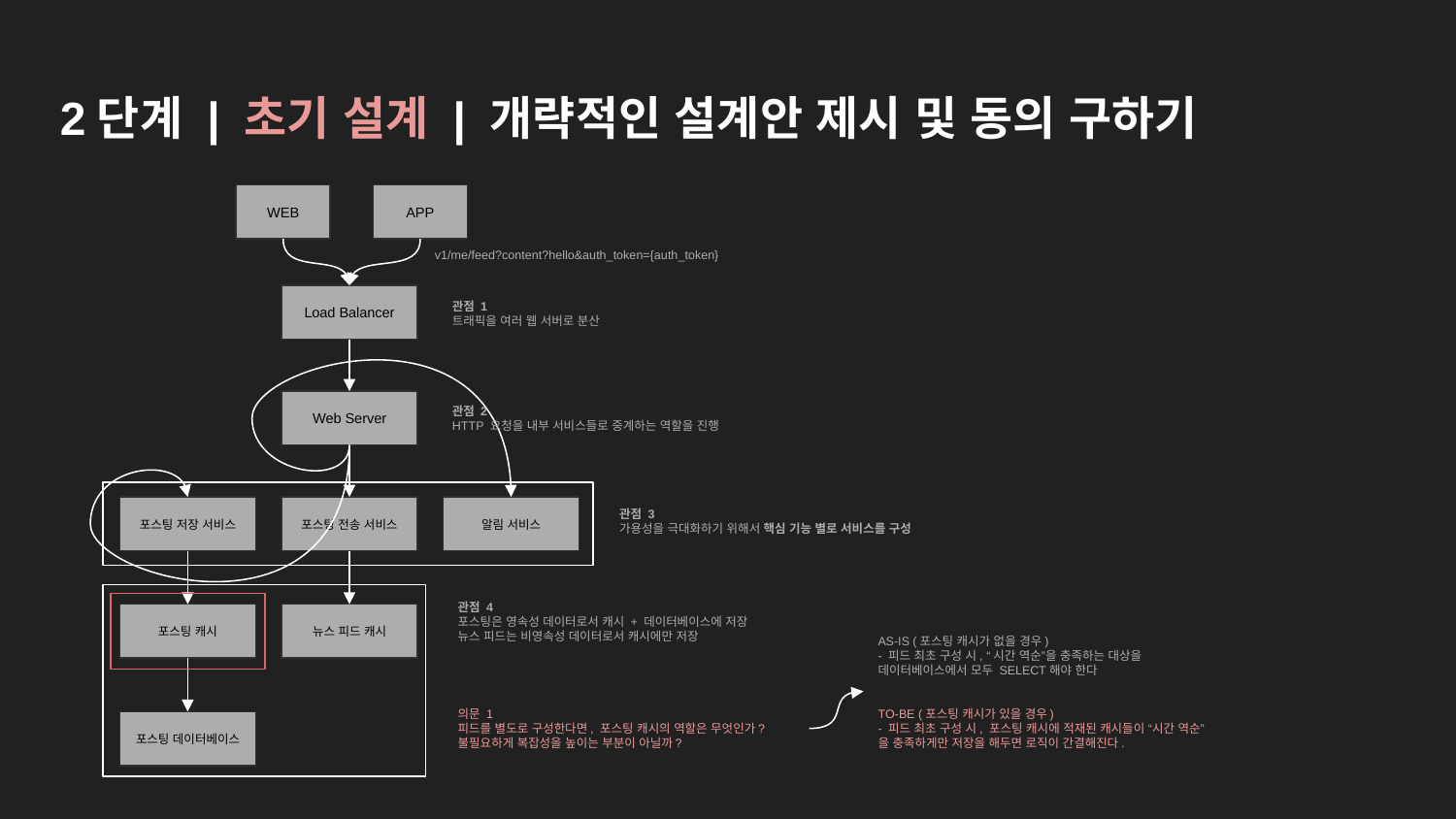

# 2단계 | 초기 설계 | 개략적인 설계안 제시 및 동의 구하기
WEB
APP
v1/me/feed?content?hello&auth_token={auth_token}
관점 1
트래픽을 여러 웹 서버로 분산
Load Balancer
관점 2
HTTP 요청을 내부 서비스들로 중계하는 역할을 진행
Web Server

관점 3
가용성을 극대화하기 위해서 핵심 기능 별로 서비스를 구성
포스팅 저장 서비스
포스팅 전송 서비스
알림 서비스

관점 4
포스팅은 영속성 데이터로서 캐시 + 데이터베이스에 저장
뉴스 피드는 비영속성 데이터로서 캐시에만 저장

포스팅 캐시
뉴스 피드 캐시
AS-IS (포스팅 캐시가 없을 경우)
- 피드 최초 구성 시, “시간 역순”을 충족하는 대상을 데이터베이스에서 모두 SELECT해야 한다
TO-BE (포스팅 캐시가 있을 경우)
- 피드 최초 구성 시, 포스팅 캐시에 적재된 캐시들이 “시간 역순”을 충족하게만 저장을 해두면 로직이 간결해진다.
의문 1
피드를 별도로 구성한다면, 포스팅 캐시의 역할은 무엇인가?
불필요하게 복잡성을 높이는 부분이 아닐까?
포스팅 데이터베이스